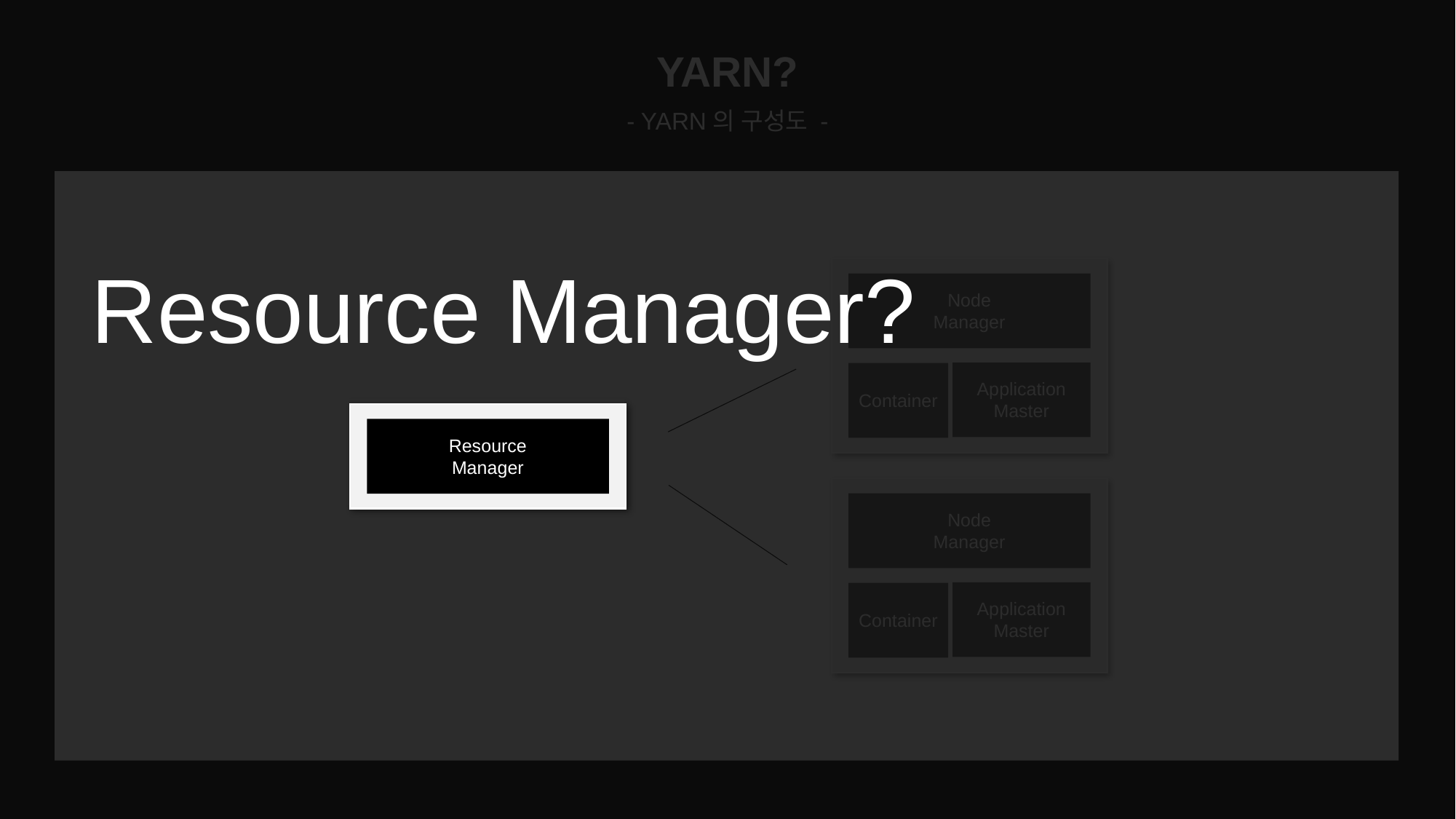

YARN?
- YARN의 구성도 -

Resource Manager?

Node
Manager

Application
Master
Container

Resource
Manager

Resource
Manager

Node
Manager

Application
Master
Container